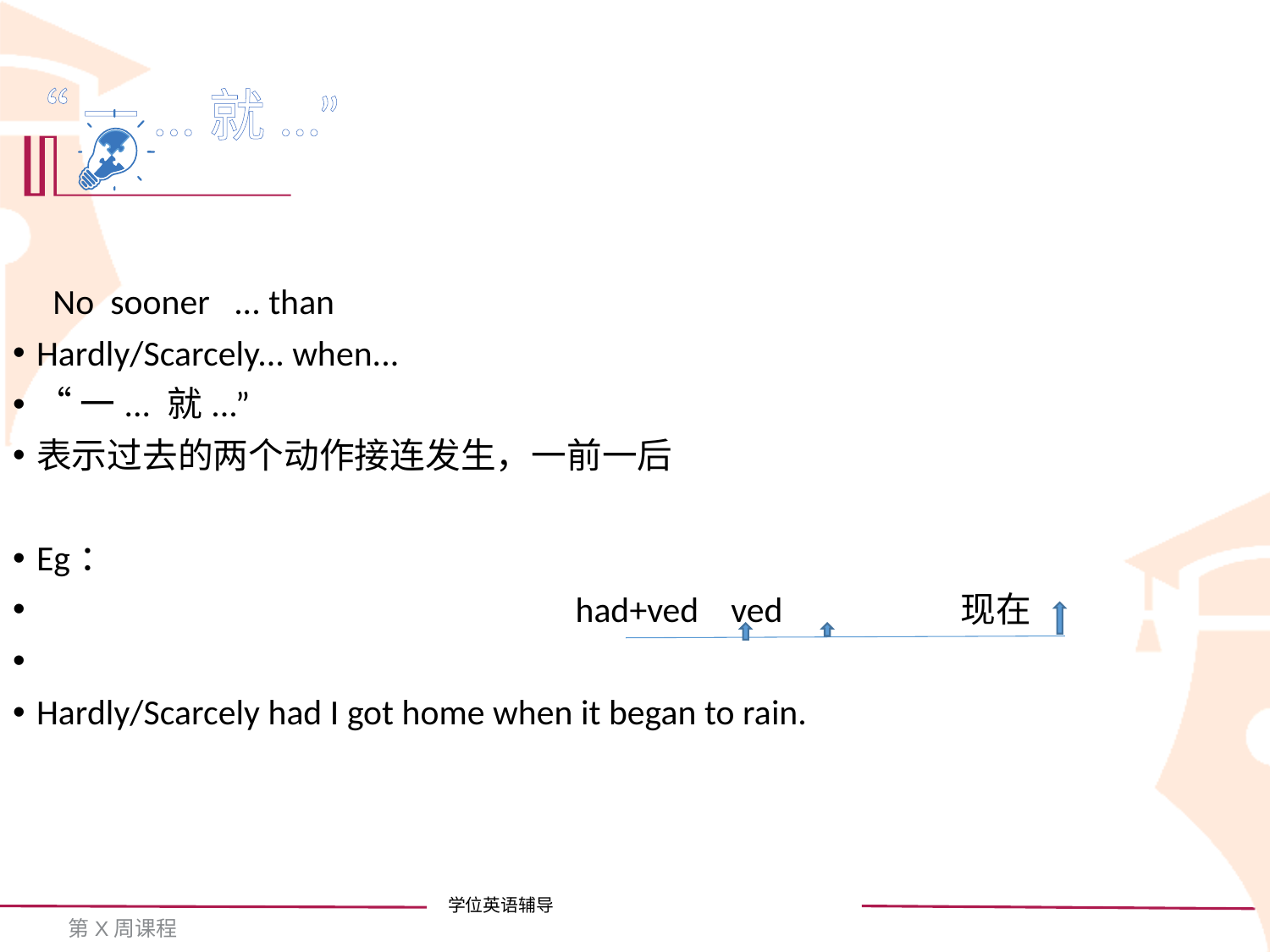

“一...就...”

     No  sooner   ... than
Hardly/Scarcely... when...
“一... 就...”
表示过去的两个动作接连发生，一前一后

Eg：
                                                                   had+ved    ved                     现在

Hardly/Scarcely had I got home when it began to rain.